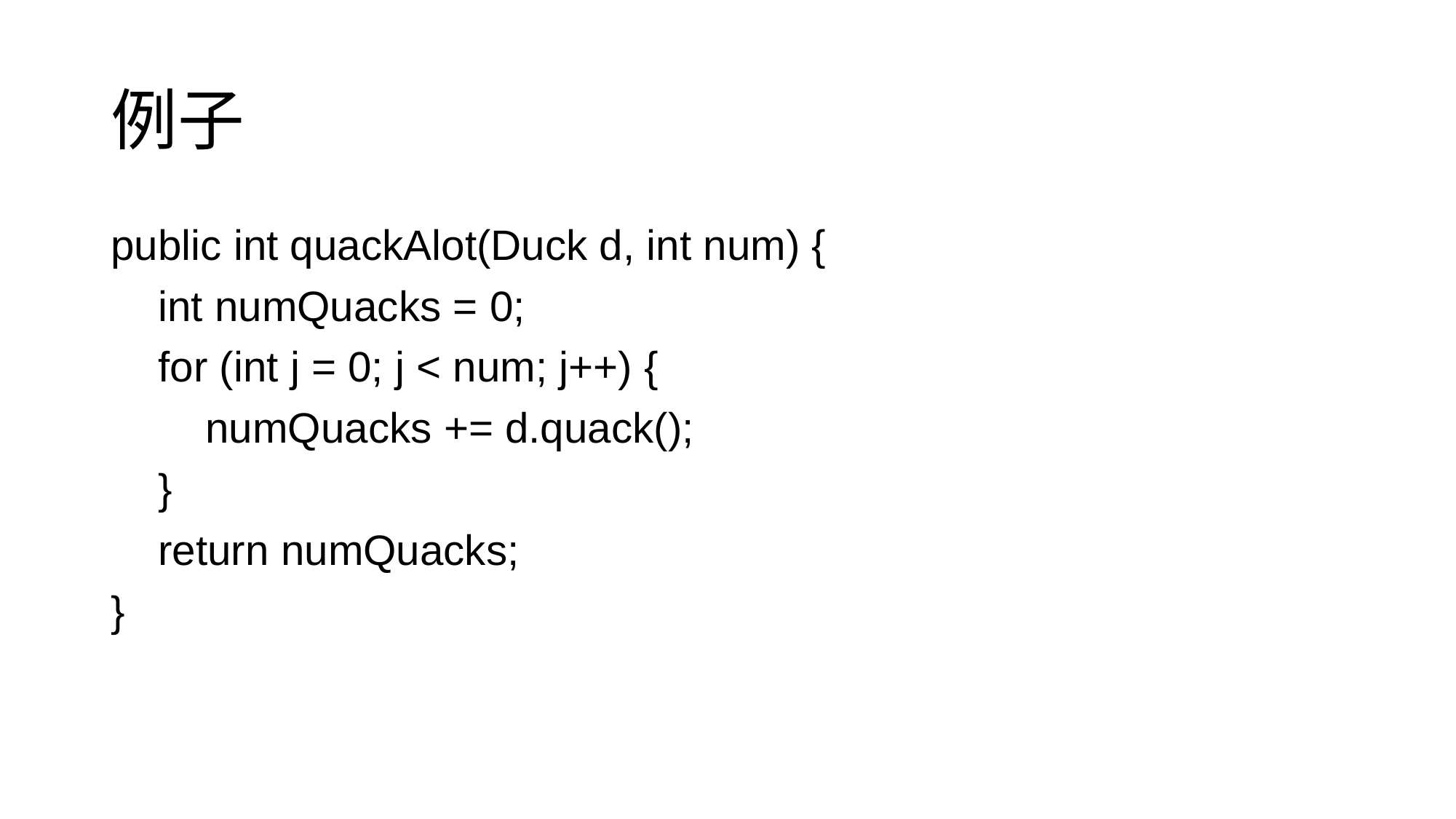

# 例子
public int quackAlot(Duck d, int num) {
    int numQuacks = 0;
    for (int j = 0; j < num; j++) {
        numQuacks += d.quack();
    }
    return numQuacks;
}